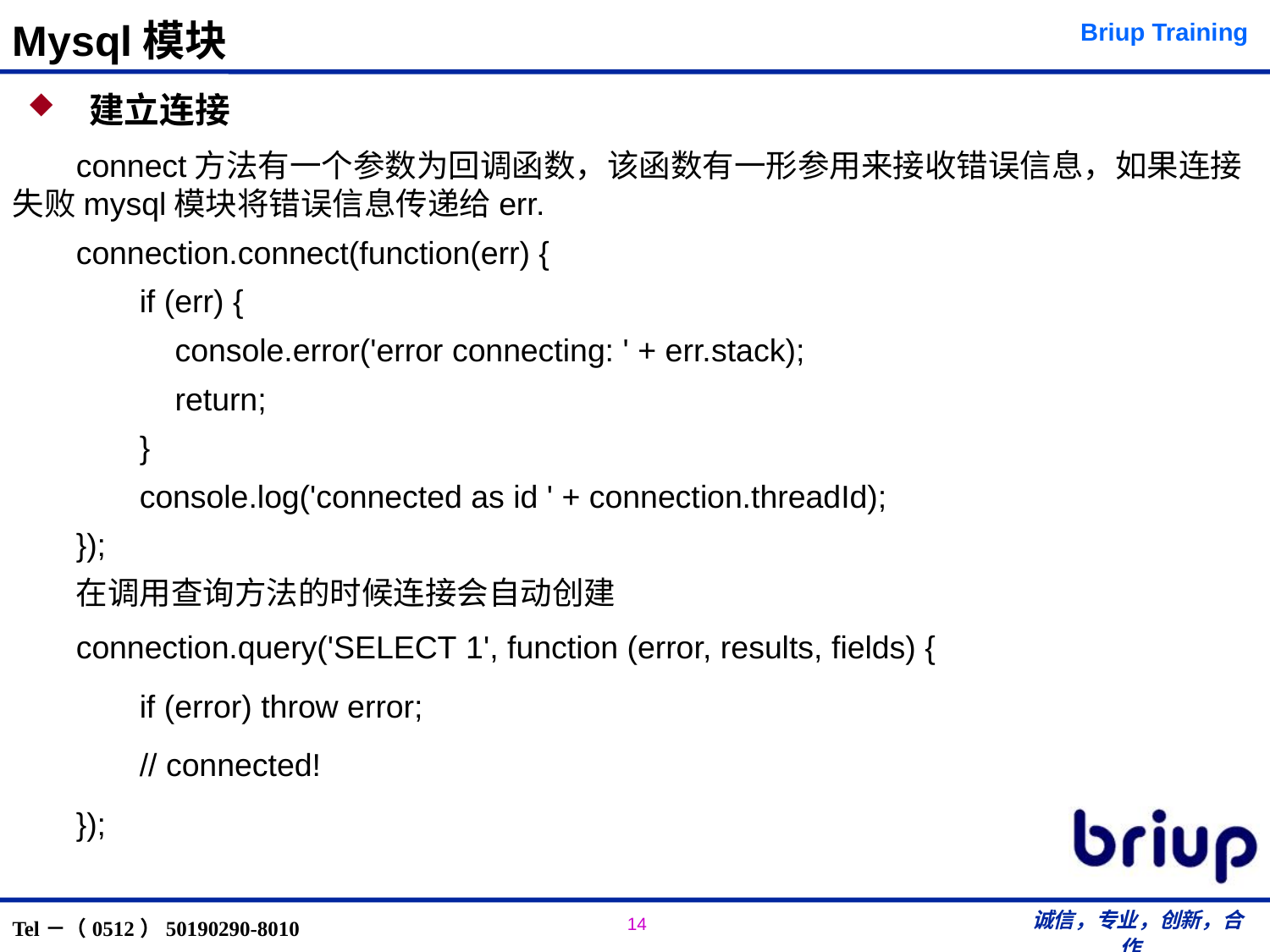

# Mysql模块
 建立连接
connect方法有一个参数为回调函数，该函数有一形参用来接收错误信息，如果连接失败mysql模块将错误信息传递给err.
connection.connect(function(err) {
 	if (err) {
    	    console.error('error connecting: ' + err.stack);
    	    return;
  	}
	console.log('connected as id ' + connection.threadId);
});
在调用查询方法的时候连接会自动创建
connection.query('SELECT 1', function (error, results, fields) {
 	if (error) throw error;
  	// connected!
});